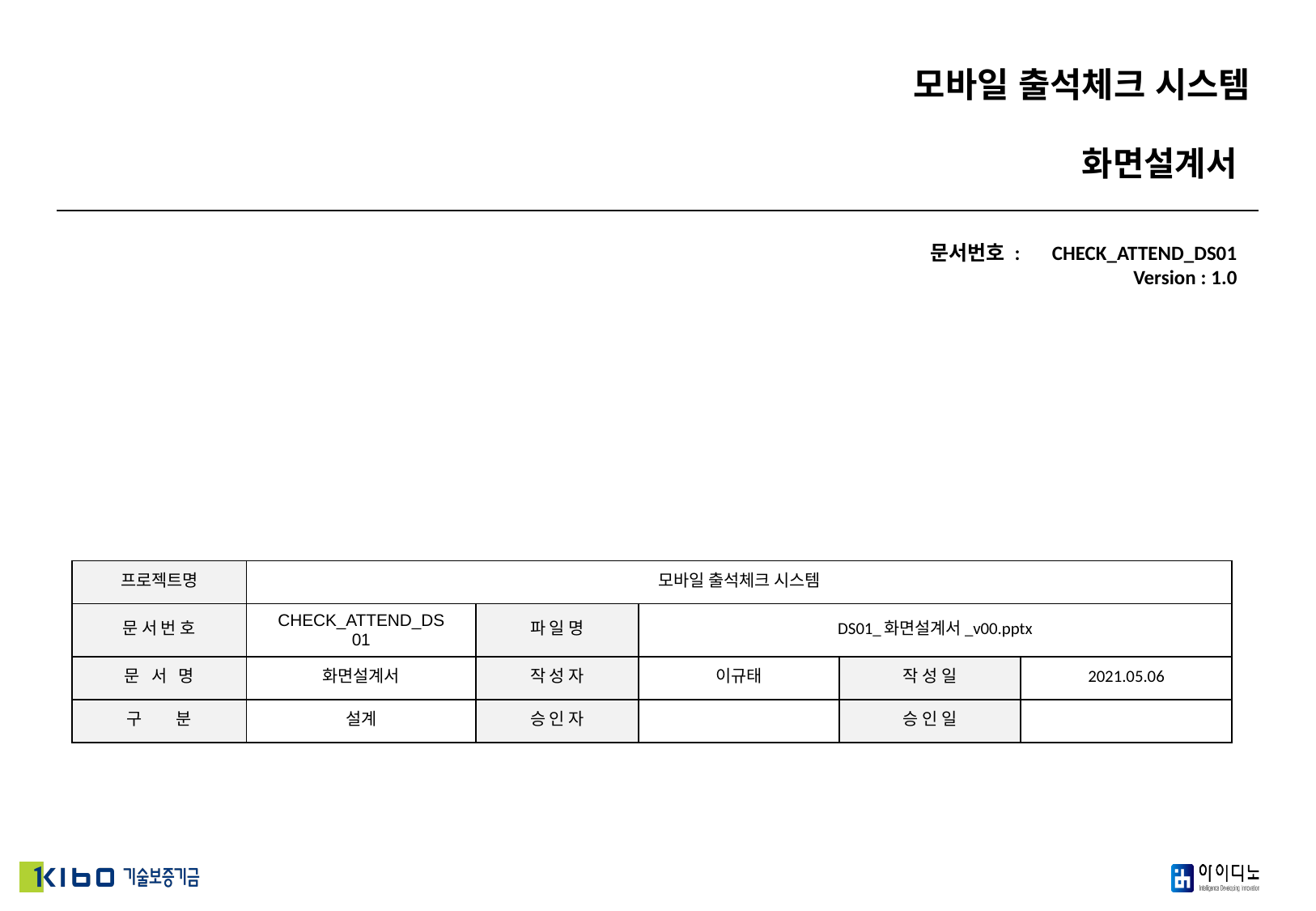

모바일 출석체크 시스템
화면설계서
문서번호 : 	CHECK_ATTEND_DS01
Version : 1.0
| 프로젝트명 | 모바일 출석체크 시스템 |  |  |  |  |
| --- | --- | --- | --- | --- | --- |
| 문 서 번 호 | CHECK\_ATTEND\_DS 01 | 파 일 명 | DS01\_화면설계서\_v00.pptx |  |  |
| 문 서 명 | 화면설계서 | 작 성 자 | 이규태 | 작 성 일 | 2021.05.06 |
| 구 분 | 설계 | 승 인 자 |  | 승 인 일 |  |